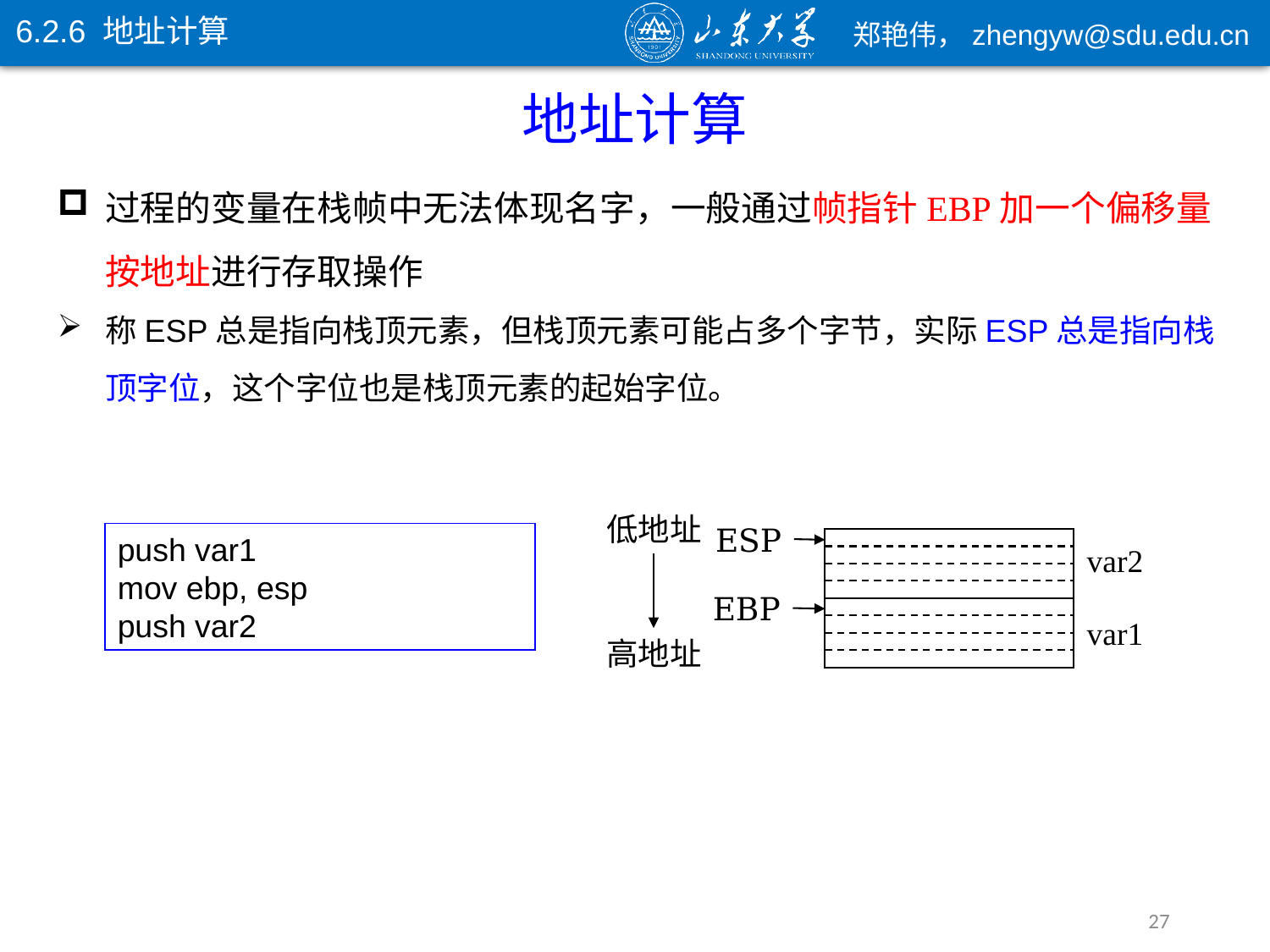

6.2.6 地址计算
地址计算
过程的变量在栈帧中无法体现名字，一般通过帧指针EBP加一个偏移量按地址进行存取操作
称ESP总是指向栈顶元素，但栈顶元素可能占多个字节，实际ESP总是指向栈顶字位，这个字位也是栈顶元素的起始字位。
低地址
ESP
push var1
mov ebp, esp
push var2

var2
EBP

var1
高地址
27